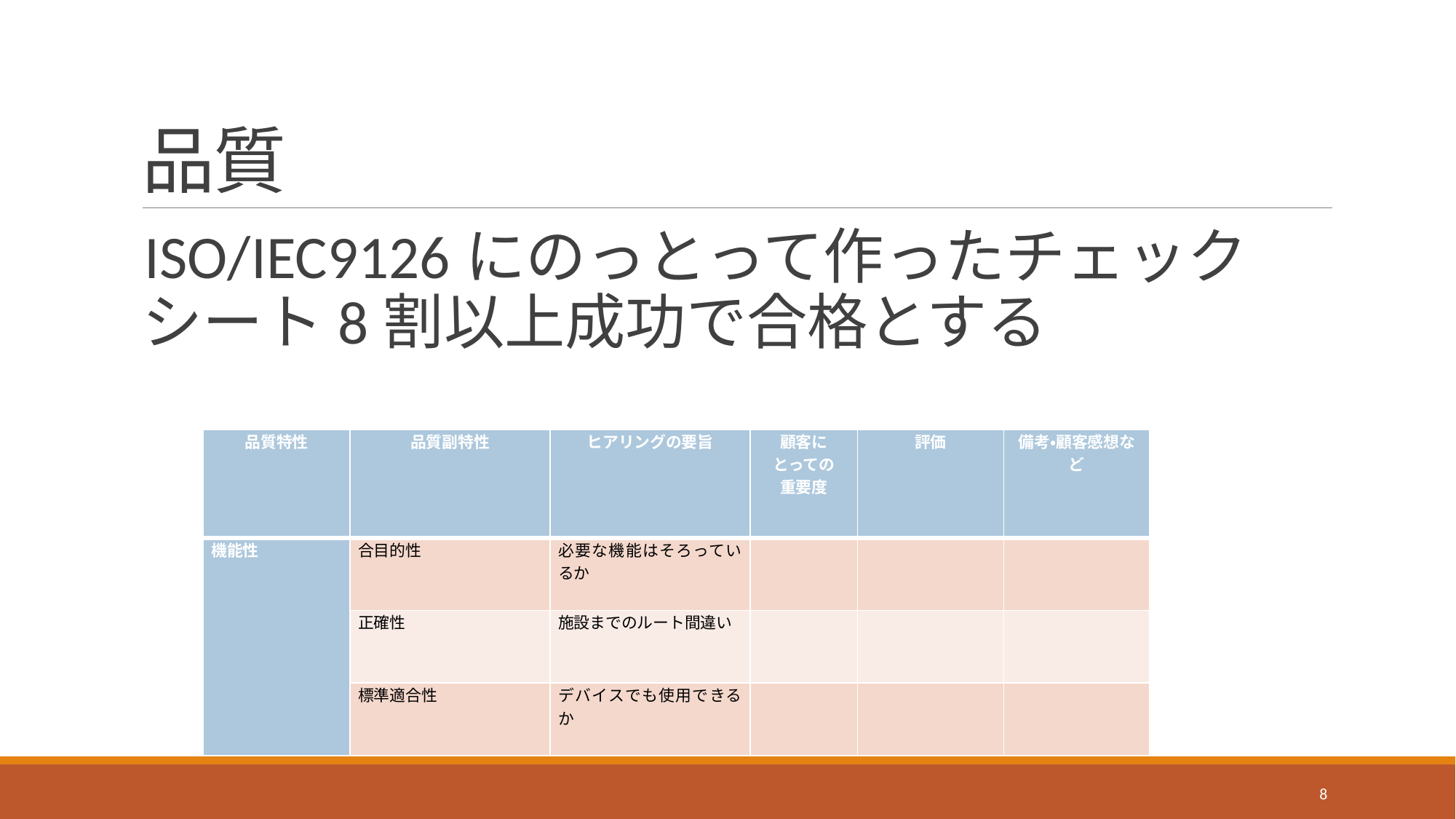

# 品質
ISO/IEC9126にのっとって作ったチェックシート8割以上成功で合格とする

| 品質特性 | 品質副特性 | ヒアリングの要旨 | 顧客に とっての 重要度 | 評価 | 備考・顧客感想など |
| --- | --- | --- | --- | --- | --- |
| 機能性 | 合目的性 | 必要な機能はそろっているか |  |  |  |
|  | 正確性 | 施設までのルート間違い |  |  |  |
|  | 標準適合性 | デバイスでも使用できるか |  |  |  |
8